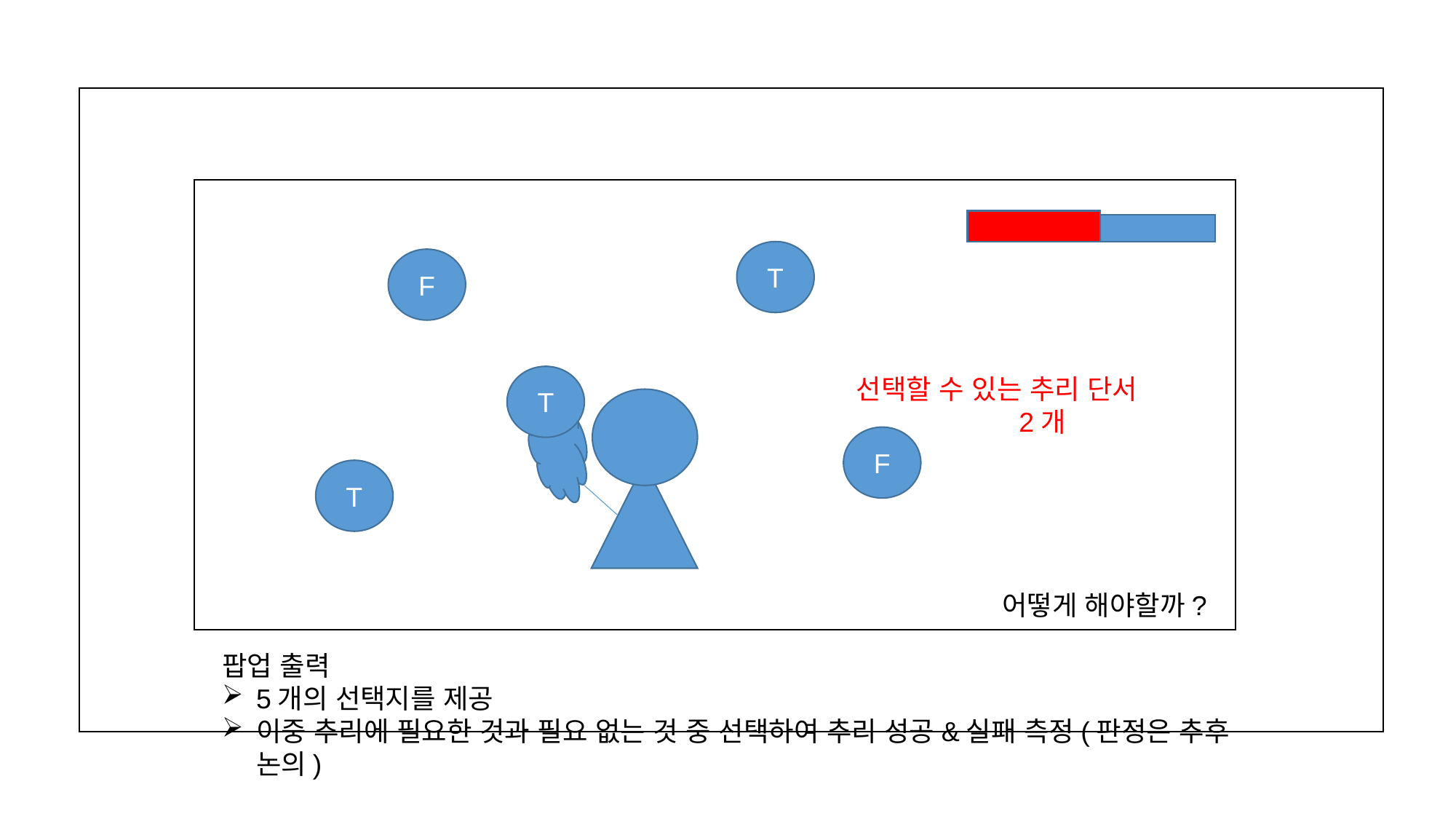

선택할 수 있는 추리 단서
						2개

T
F
T

F
T

어떻게 해야할까?
팝업 출력
5개의 선택지를 제공
이중 추리에 필요한 것과 필요 없는 것 중 선택하여 추리 성공&실패 측정(판정은 추후 논의)